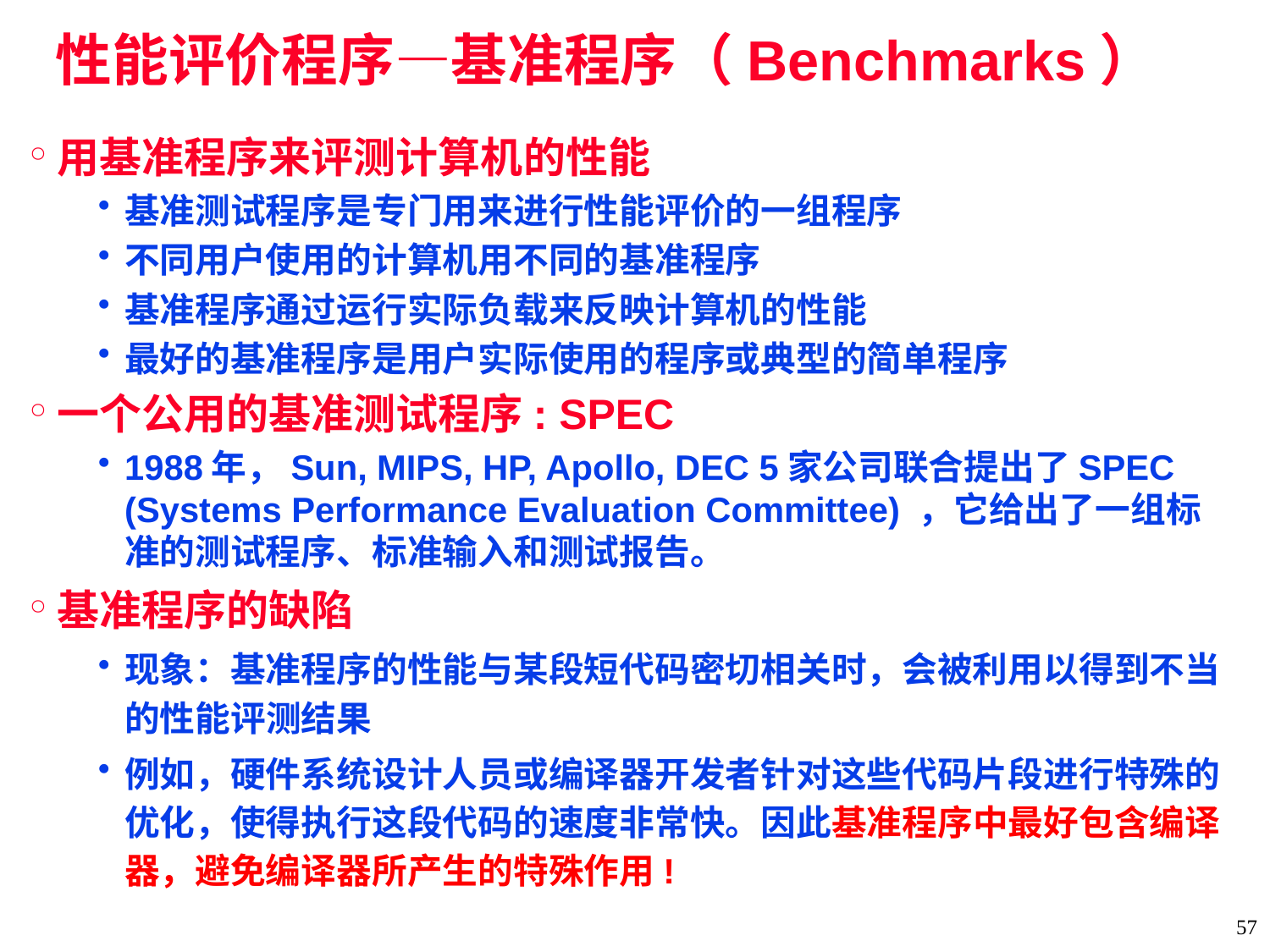

# 性能评价程序—基准程序（Benchmarks）
用基准程序来评测计算机的性能
基准测试程序是专门用来进行性能评价的一组程序
不同用户使用的计算机用不同的基准程序
基准程序通过运行实际负载来反映计算机的性能
最好的基准程序是用户实际使用的程序或典型的简单程序
一个公用的基准测试程序: SPEC
1988年，Sun, MIPS, HP, Apollo, DEC 5家公司联合提出了SPEC (Systems Performance Evaluation Committee) ，它给出了一组标准的测试程序、标准输入和测试报告。
基准程序的缺陷
现象：基准程序的性能与某段短代码密切相关时，会被利用以得到不当的性能评测结果
例如，硬件系统设计人员或编译器开发者针对这些代码片段进行特殊的优化，使得执行这段代码的速度非常快。因此基准程序中最好包含编译器，避免编译器所产生的特殊作用!
57